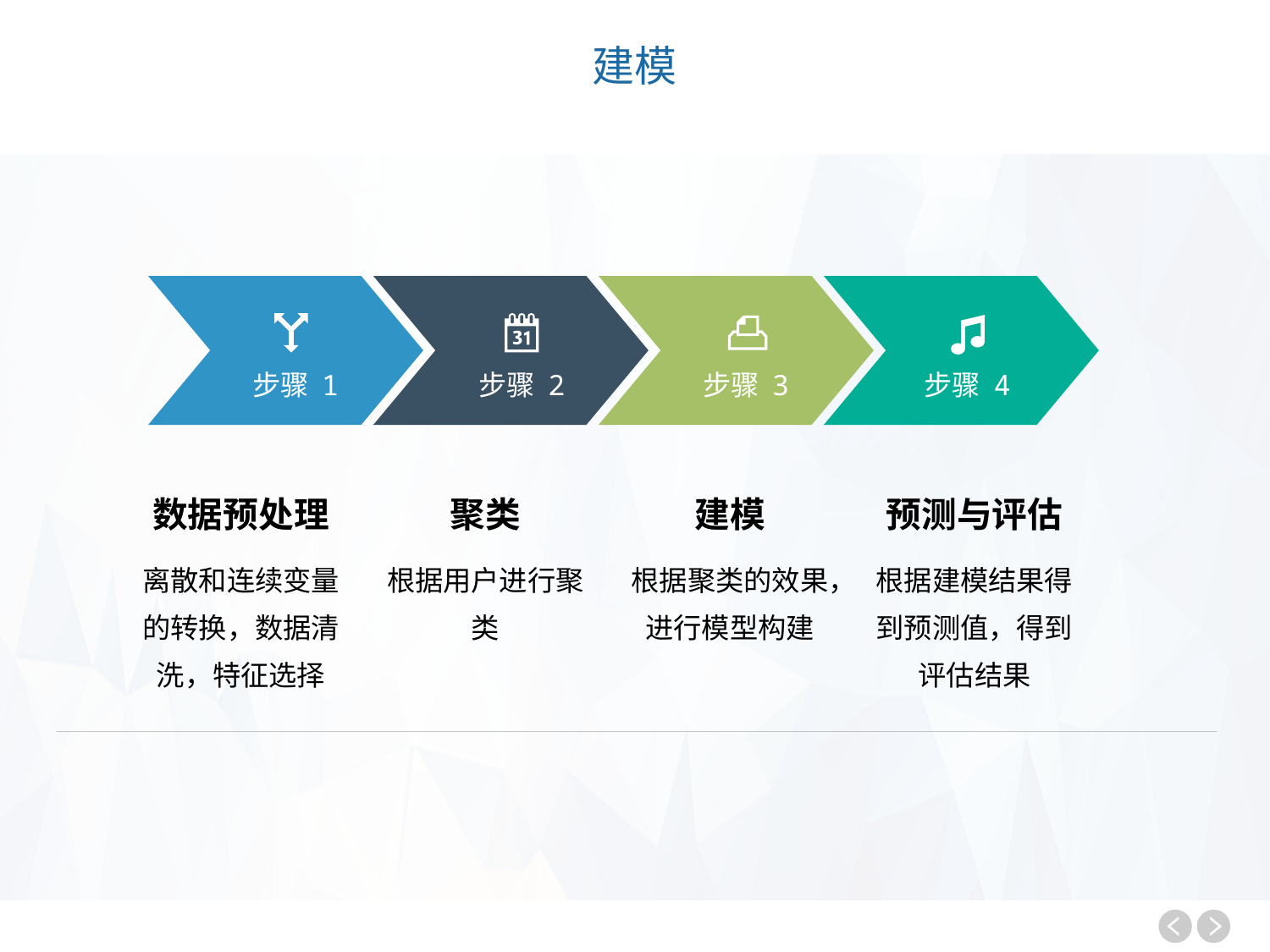

建模

步骤 1
步骤 2
步骤 3
步骤 4
数据预处理
聚类
建模
预测与评估
离散和连续变量的转换，数据清洗，特征选择
根据用户进行聚类
根据聚类的效果，进行模型构建
根据建模结果得到预测值，得到评估结果